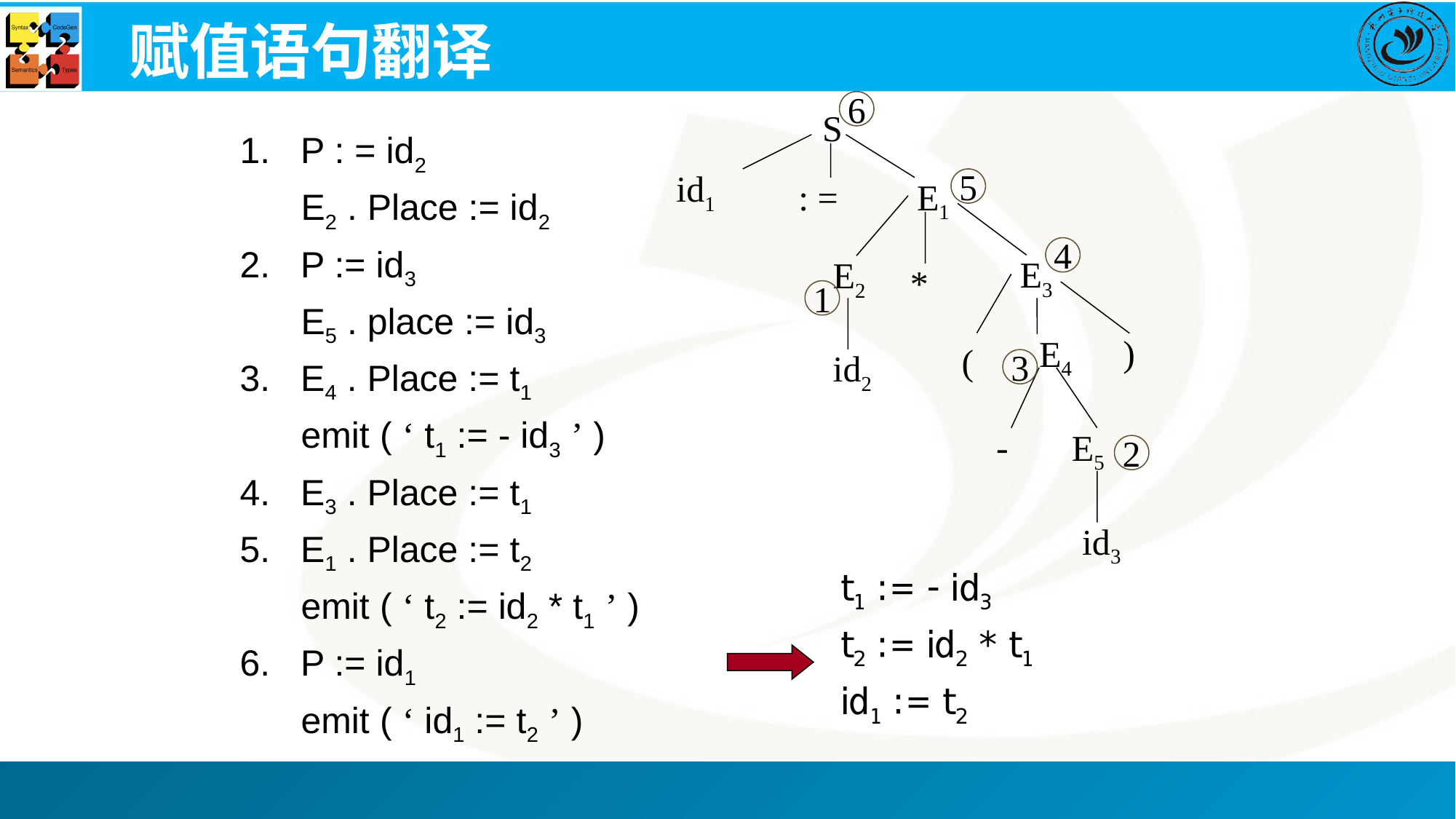

# 赋值语句翻译
6
S
1.   P : = id2
      E2 . Place := id2
2.   P := id3
      E5 . place := id3
3.   E4 . Place := t1
      emit ( ‘ t1 := - id3 ’ )
4.   E3 . Place := t1
5.   E1 . Place := t2
      emit ( ‘ t2 := id2 * t1 ’ )
6.   P := id1
      emit ( ‘ id1 := t2 ’ )

id1
: =
E1
5

4
E3
E2
*

1

)
E4
(
id2
3

-
E5
2

id3
t1 := - id3
t2 := id2 * t1
id1 := t2

46